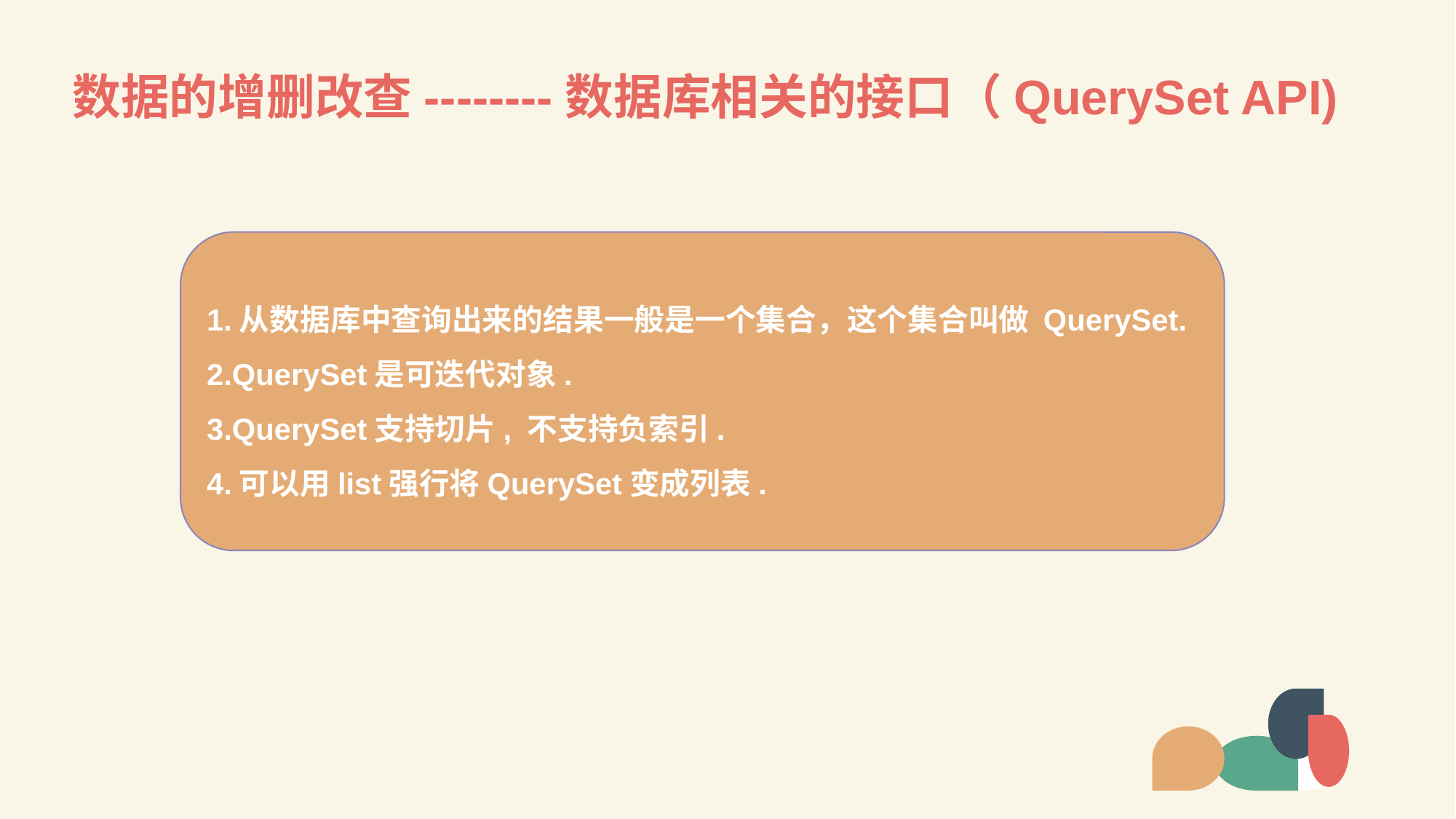

# 数据的增删改查--------数据库相关的接口（QuerySet API)
1.从数据库中查询出来的结果一般是一个集合，这个集合叫做 QuerySet.
2.QuerySet是可迭代对象.
3.QuerySet支持切片, 不支持负索引.
4.可以用list强行将QuerySet变成列表.

LOREM